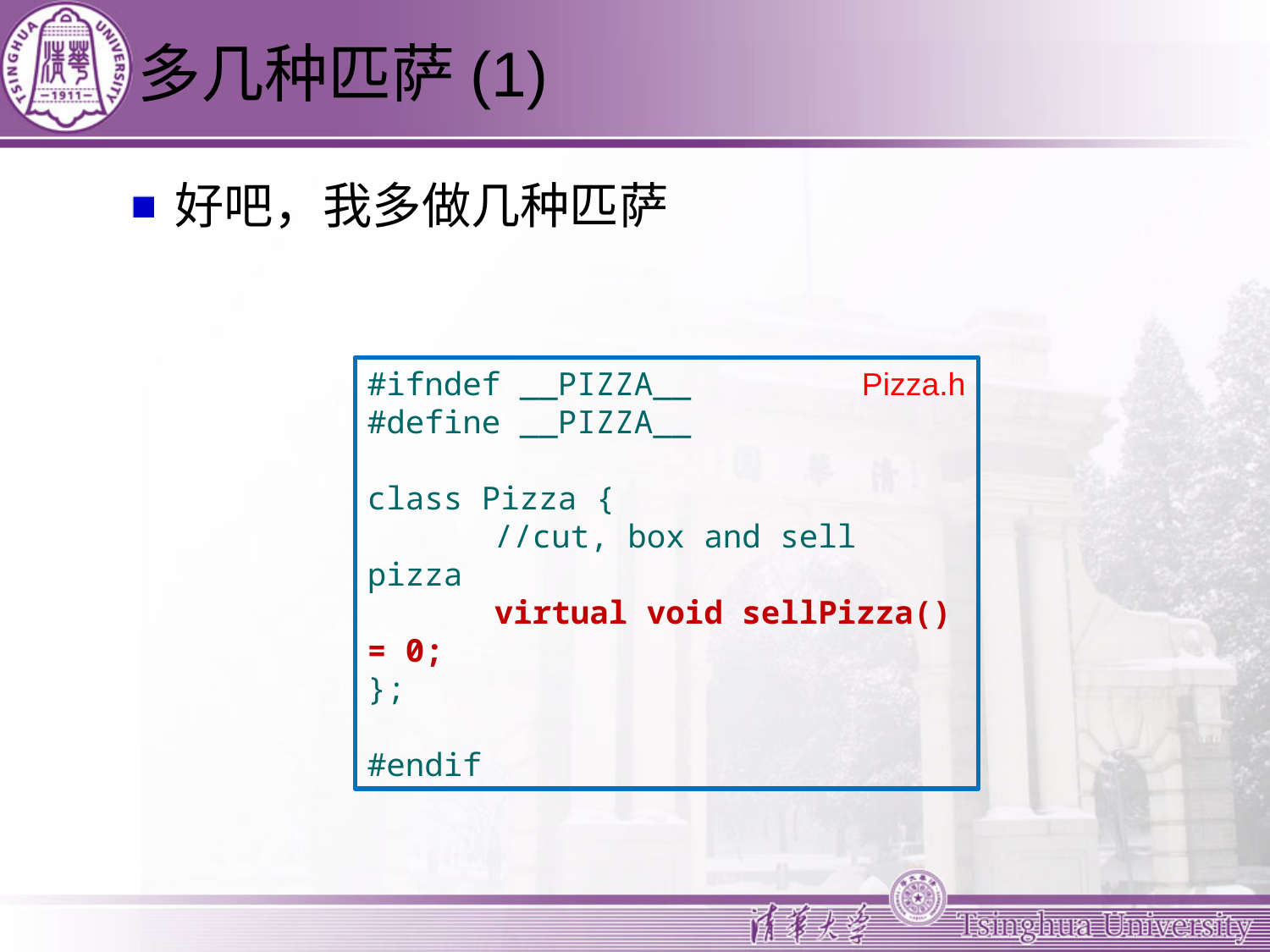

# 多几种匹萨(1)
好吧，我多做几种匹萨

#ifndef __PIZZA__
#define __PIZZA__

class Pizza {
	//cut, box and sell pizza
	virtual void sellPizza() = 0;
};

#endif
Pizza.h